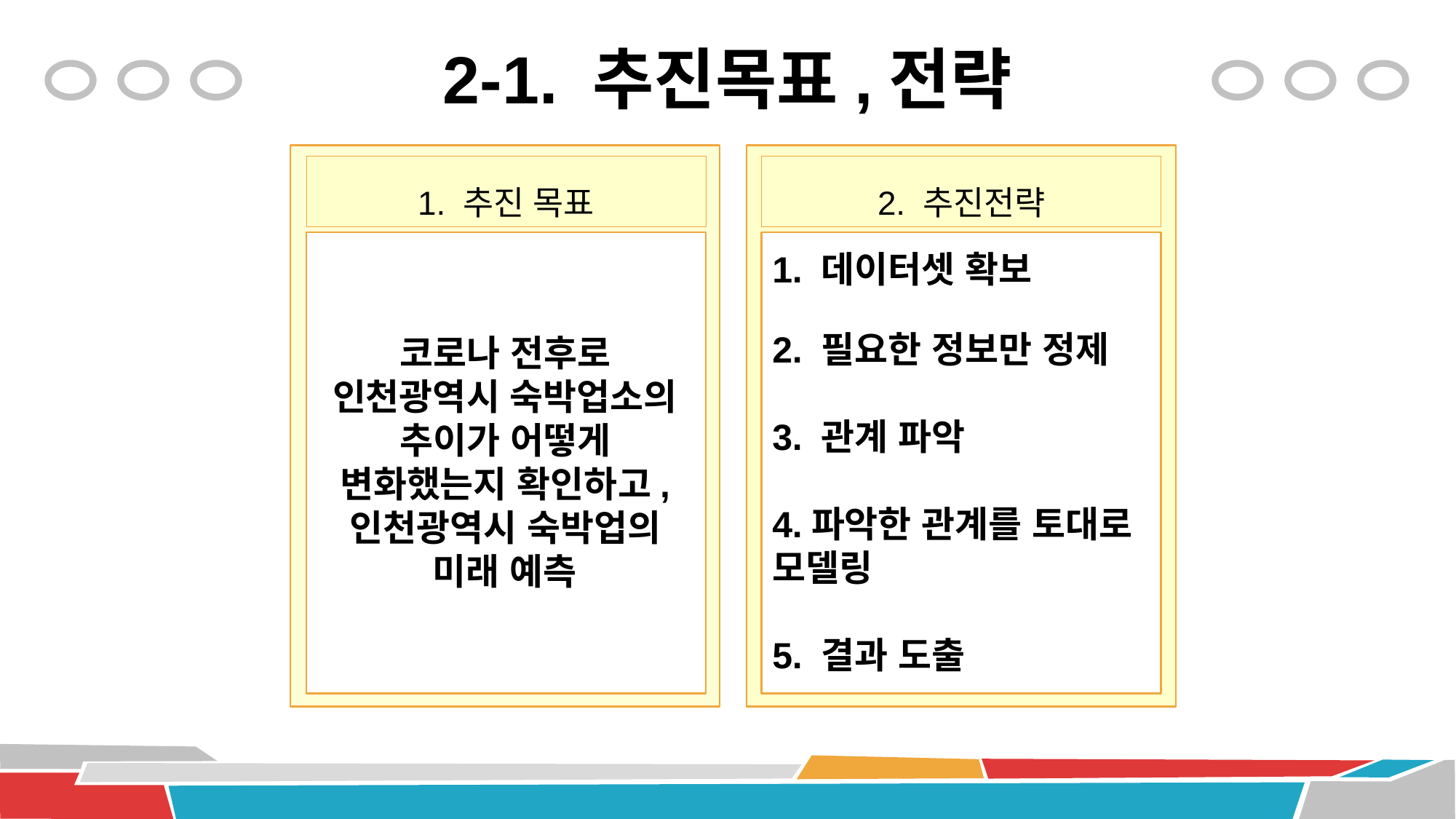

# 2-1. 추진목표,전략

1. 추진 목표
2. 추진전략

1. 데이터셋 확보

2. 필요한 정보만 정제

3. 관계 파악

4.파악한 관계를 토대로 모델링

5. 결과 도출
코로나 전후로 인천광역시 숙박업소의 추이가 어떻게 변화했는지 확인하고, 인천광역시 숙박업의 미래 예측